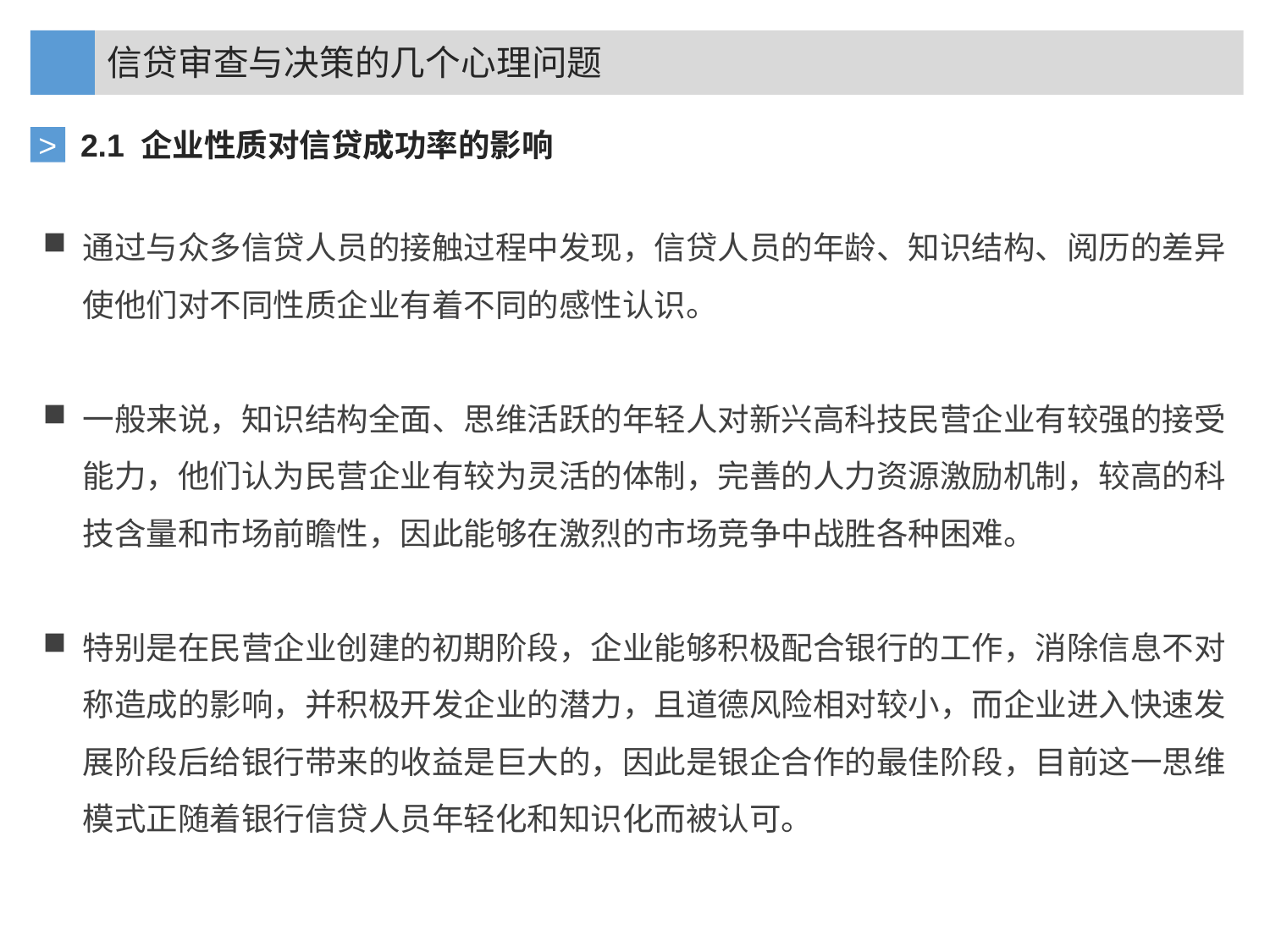

信贷审查与决策的几个心理问题
2.1 企业性质对信贷成功率的影响
>
通过与众多信贷人员的接触过程中发现，信贷人员的年龄、知识结构、阅历的差异使他们对不同性质企业有着不同的感性认识。

一般来说，知识结构全面、思维活跃的年轻人对新兴高科技民营企业有较强的接受能力，他们认为民营企业有较为灵活的体制，完善的人力资源激励机制，较高的科技含量和市场前瞻性，因此能够在激烈的市场竞争中战胜各种困难。

特别是在民营企业创建的初期阶段，企业能够积极配合银行的工作，消除信息不对称造成的影响，并积极开发企业的潜力，且道德风险相对较小，而企业进入快速发展阶段后给银行带来的收益是巨大的，因此是银企合作的最佳阶段，目前这一思维模式正随着银行信贷人员年轻化和知识化而被认可。